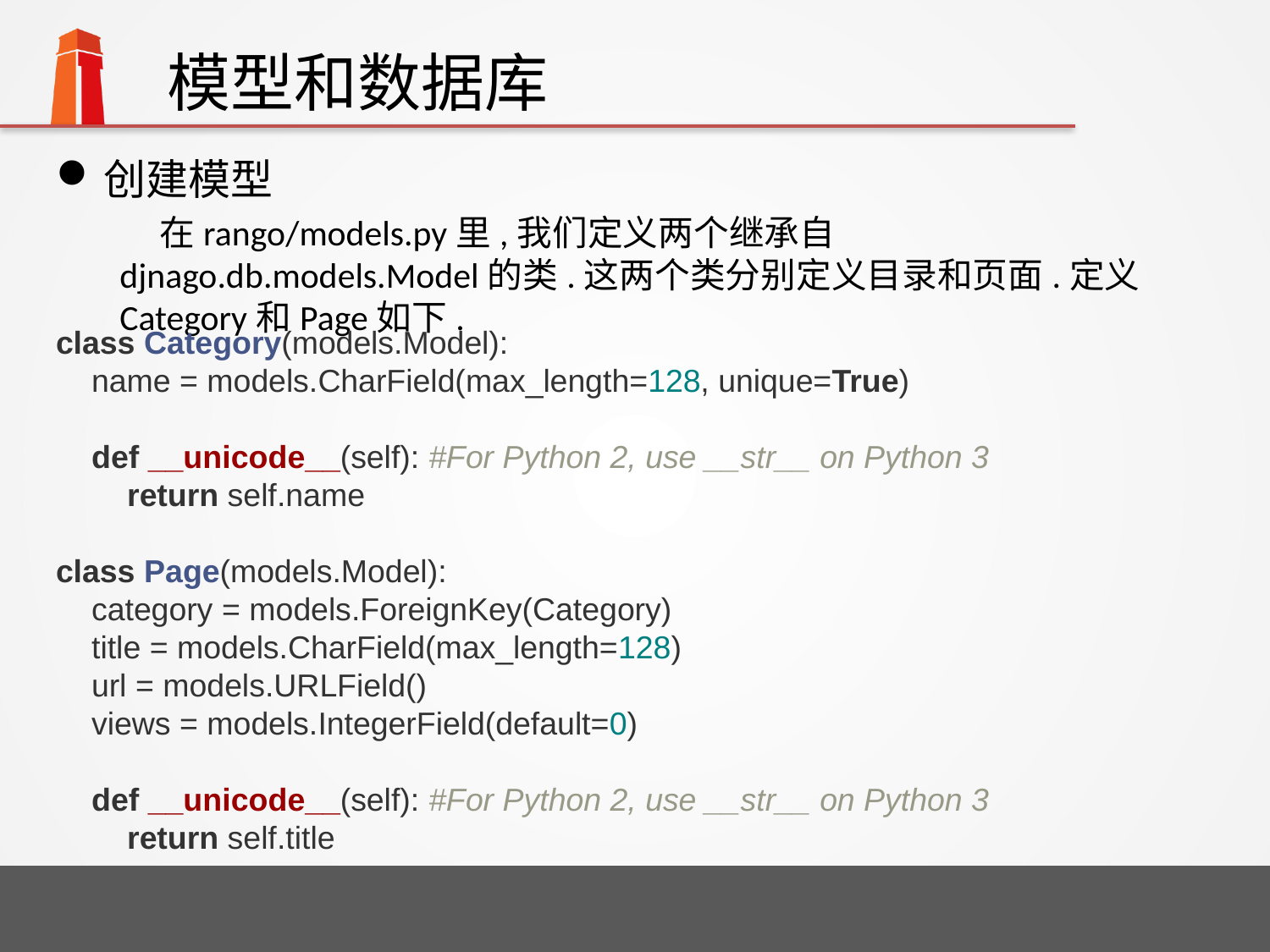

# 模型和数据库
创建模型
    在rango/models.py里,我们定义两个继承自djnago.db.models.Model的类.这两个类分别定义目录和页面.定义Category和Page如下.
class Category(models.Model):
    name = models.CharField(max_length=128, unique=True)

    def __unicode__(self): #For Python 2, use __str__ on Python 3
        return self.name

class Page(models.Model):
    category = models.ForeignKey(Category)
    title = models.CharField(max_length=128)
    url = models.URLField()
    views = models.IntegerField(default=0)

    def __unicode__(self): #For Python 2, use __str__ on Python 3
        return self.title